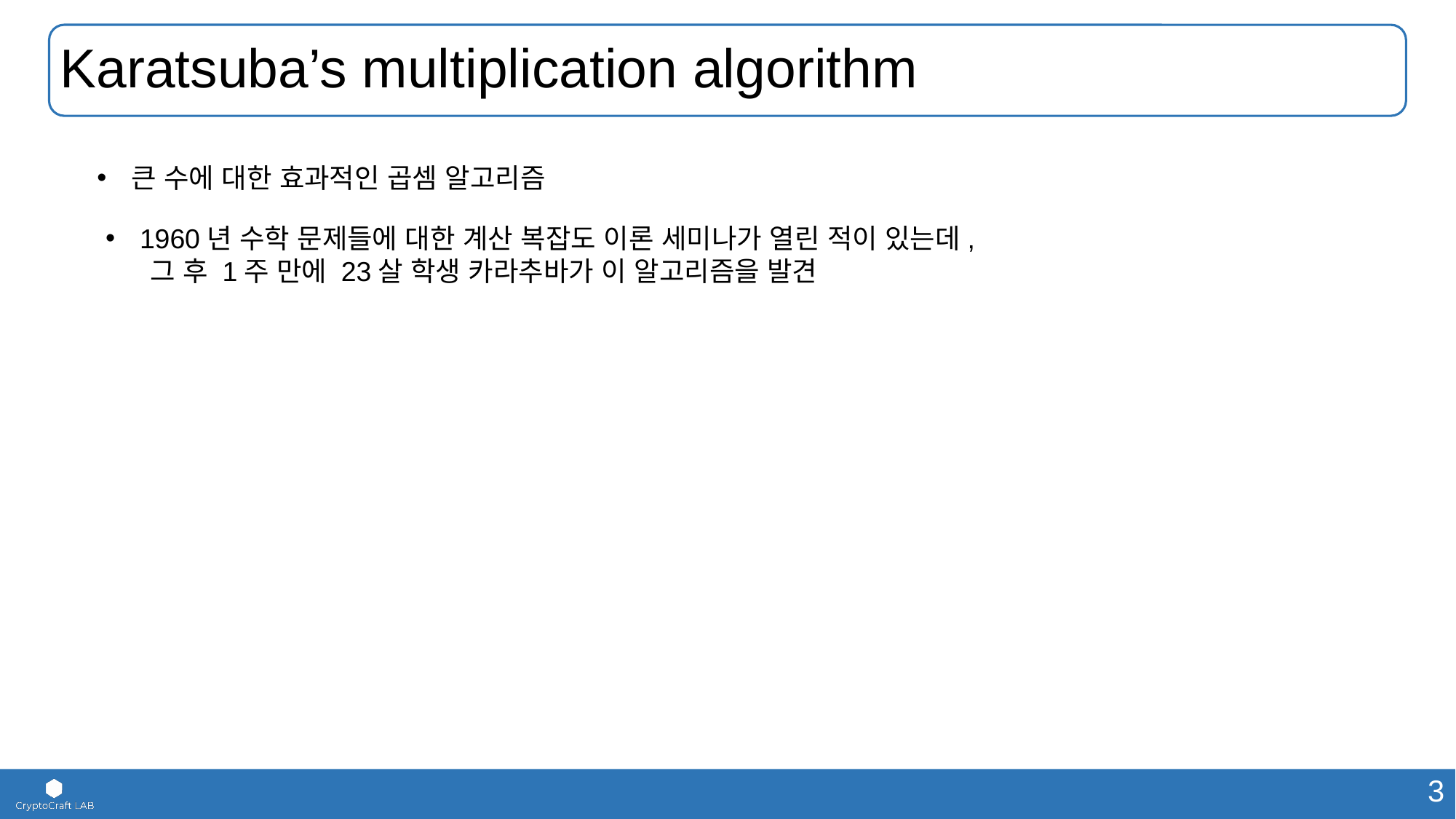

# Karatsuba’s multiplication algorithm
큰 수에 대한 효과적인 곱셈 알고리즘
1960년 수학 문제들에 대한 계산 복잡도 이론 세미나가 열린 적이 있는데,
     그 후 1주 만에 23살 학생 카라추바가 이 알고리즘을 발견